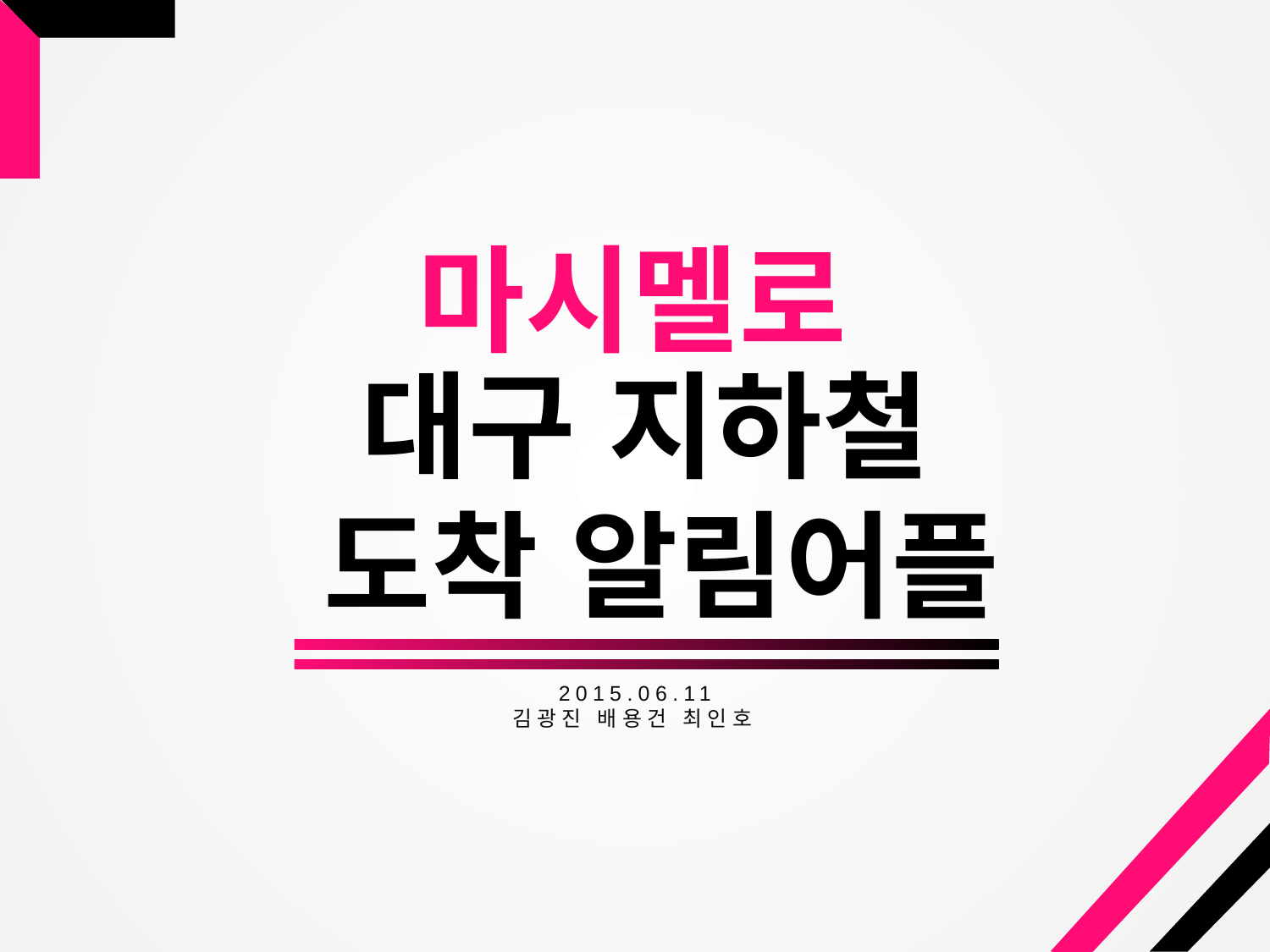

마시멜로
대구 지하철
도착 알림어플

2015.06.11
김광진 배용건 최인호